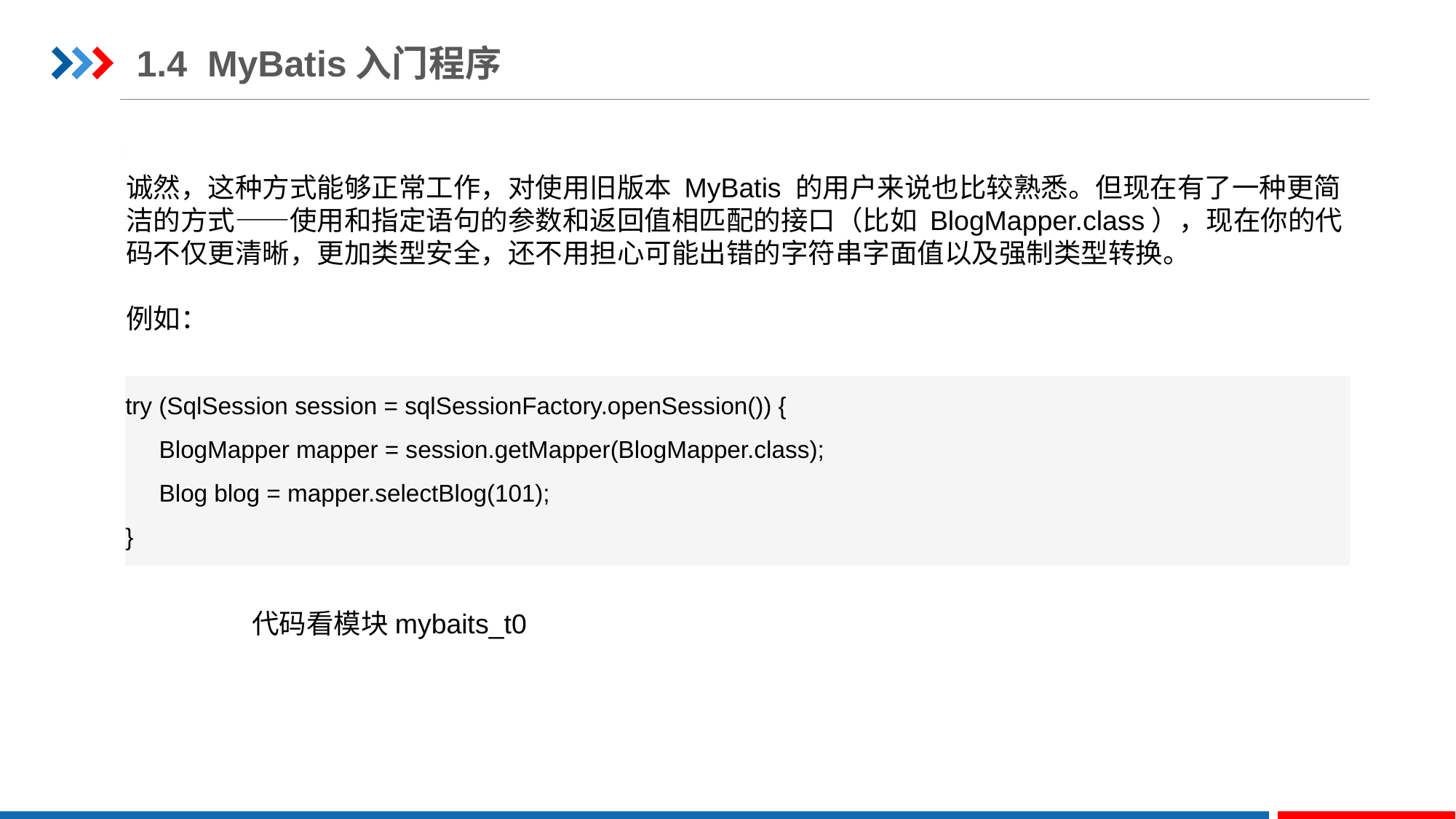

1.4  MyBatis入门程序
STEP  05
诚然，这种方式能够正常工作，对使用旧版本 MyBatis 的用户来说也比较熟悉。但现在有了一种更简洁的方式——使用和指定语句的参数和返回值相匹配的接口（比如 BlogMapper.class），现在你的代码不仅更清晰，更加类型安全，还不用担心可能出错的字符串字面值以及强制类型转换。

例如：
try (SqlSession session = sqlSessionFactory.openSession()) {
     BlogMapper mapper = session.getMapper(BlogMapper.class);
     Blog blog = mapper.selectBlog(101);
}
代码看模块mybaits_t0